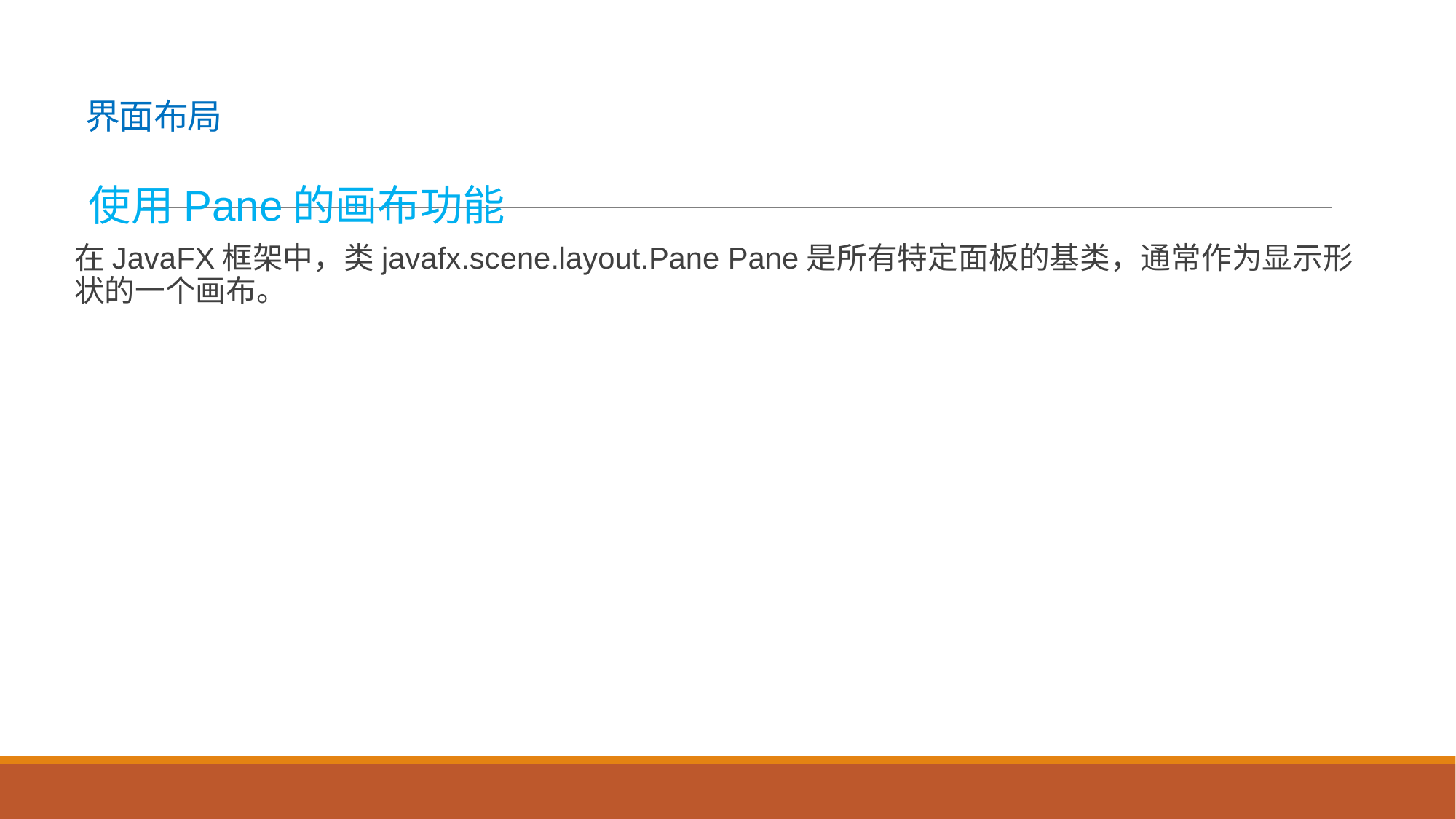

# 界面布局
使用Pane的画布功能
在JavaFX框架中，类javafx.scene.layout.Pane Pane是所有特定面板的基类，通常作为显示形状的一个画布。